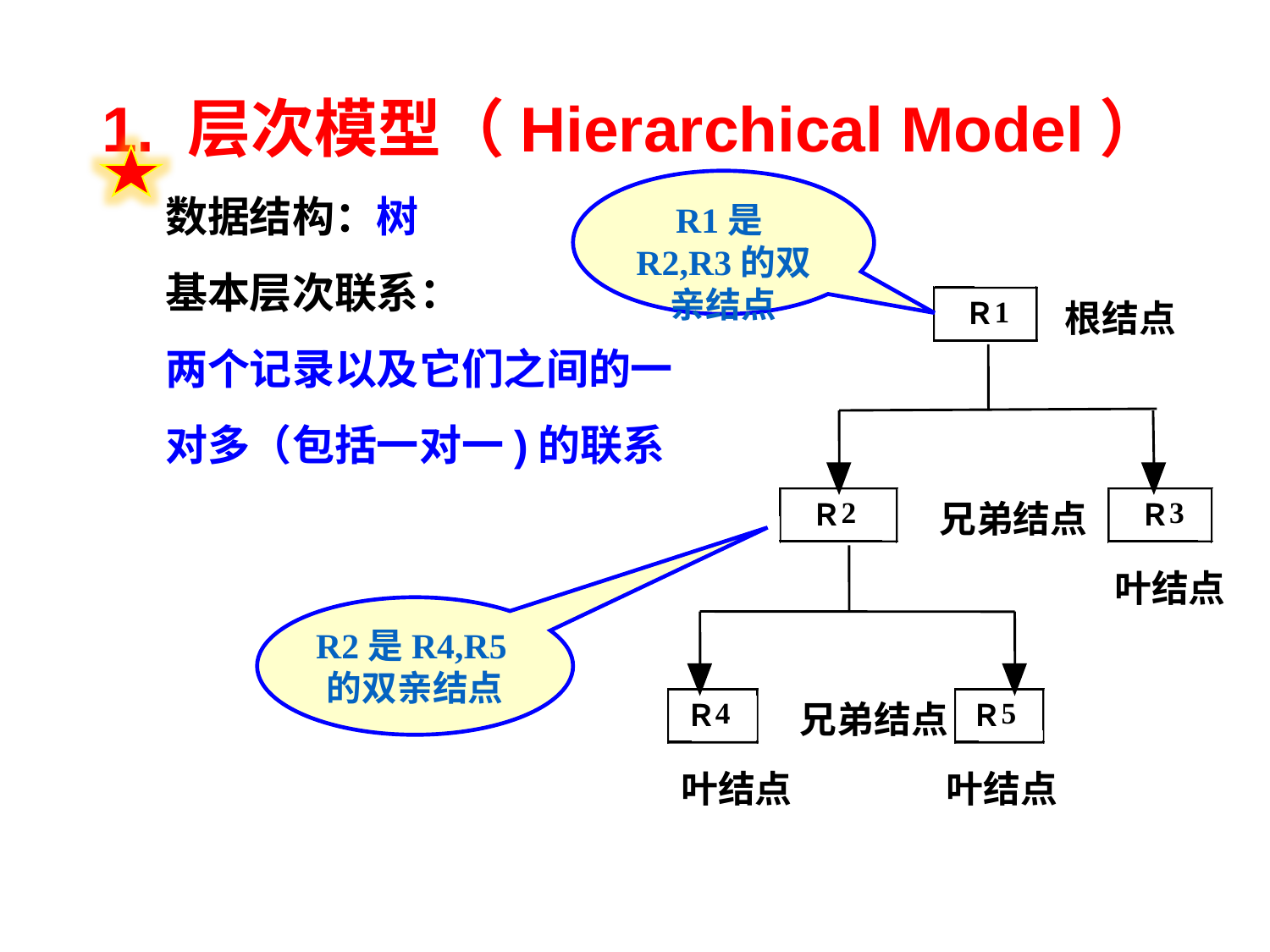

1. 层次模型（Hierarchical Model）
数据结构：树
基本层次联系：
两个记录以及它们之间的一
对多（包括一对一)的联系

R1是R2,R3的双亲结点

1

Ｒ
根结点

2

3

Ｒ
兄弟结点

Ｒ

叶结点

4

5
Ｒ
兄弟结点

Ｒ

叶结点
叶结点

R2是R4,R5的双亲结点